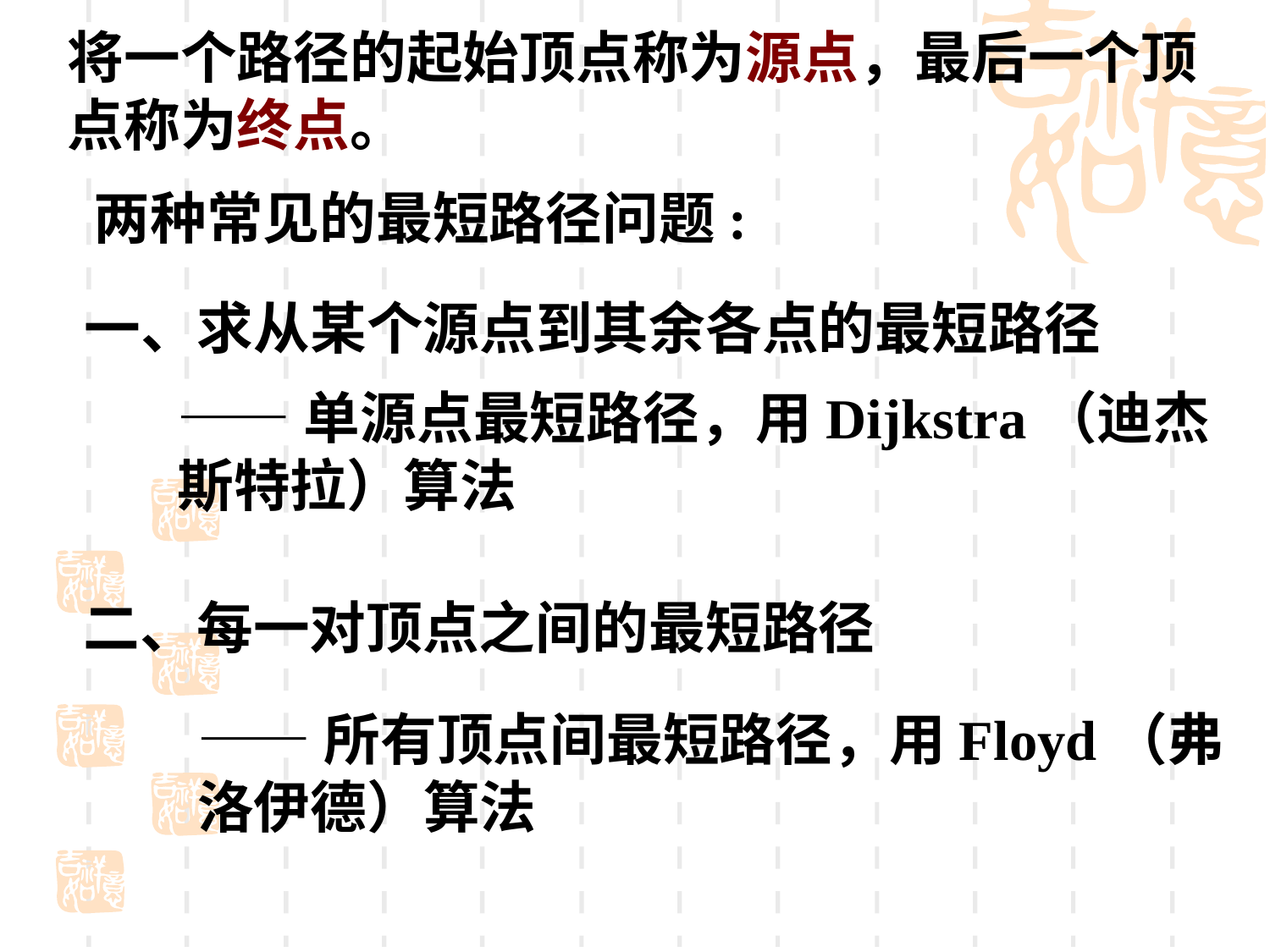

将一个路径的起始顶点称为源点，最后一个顶点称为终点。
 两种常见的最短路径问题:
 一、求从某个源点到其余各点的最短路径
——单源点最短路径，用Dijkstra（迪杰斯特拉）算法
 二、每一对顶点之间的最短路径
——所有顶点间最短路径，用Floyd（弗洛伊德）算法